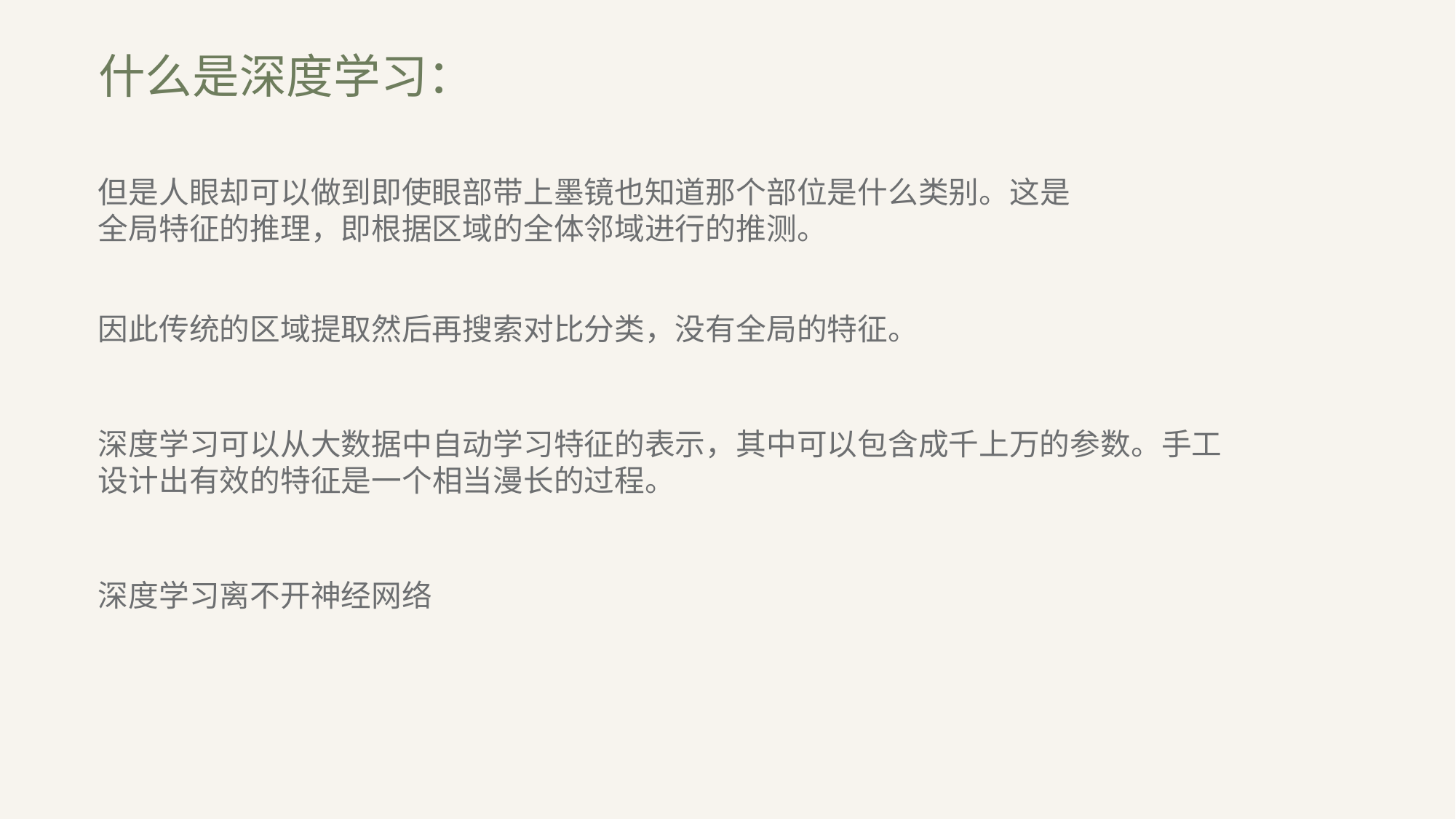

什么是深度学习：
但是人眼却可以做到即使眼部带上墨镜也知道那个部位是什么类别。这是全局特征的推理，即根据区域的全体邻域进行的推测。
因此传统的区域提取然后再搜索对比分类，没有全局的特征。
深度学习可以从大数据中自动学习特征的表示，其中可以包含成千上万的参数。手工设计出有效的特征是一个相当漫长的过程。
深度学习离不开神经网络